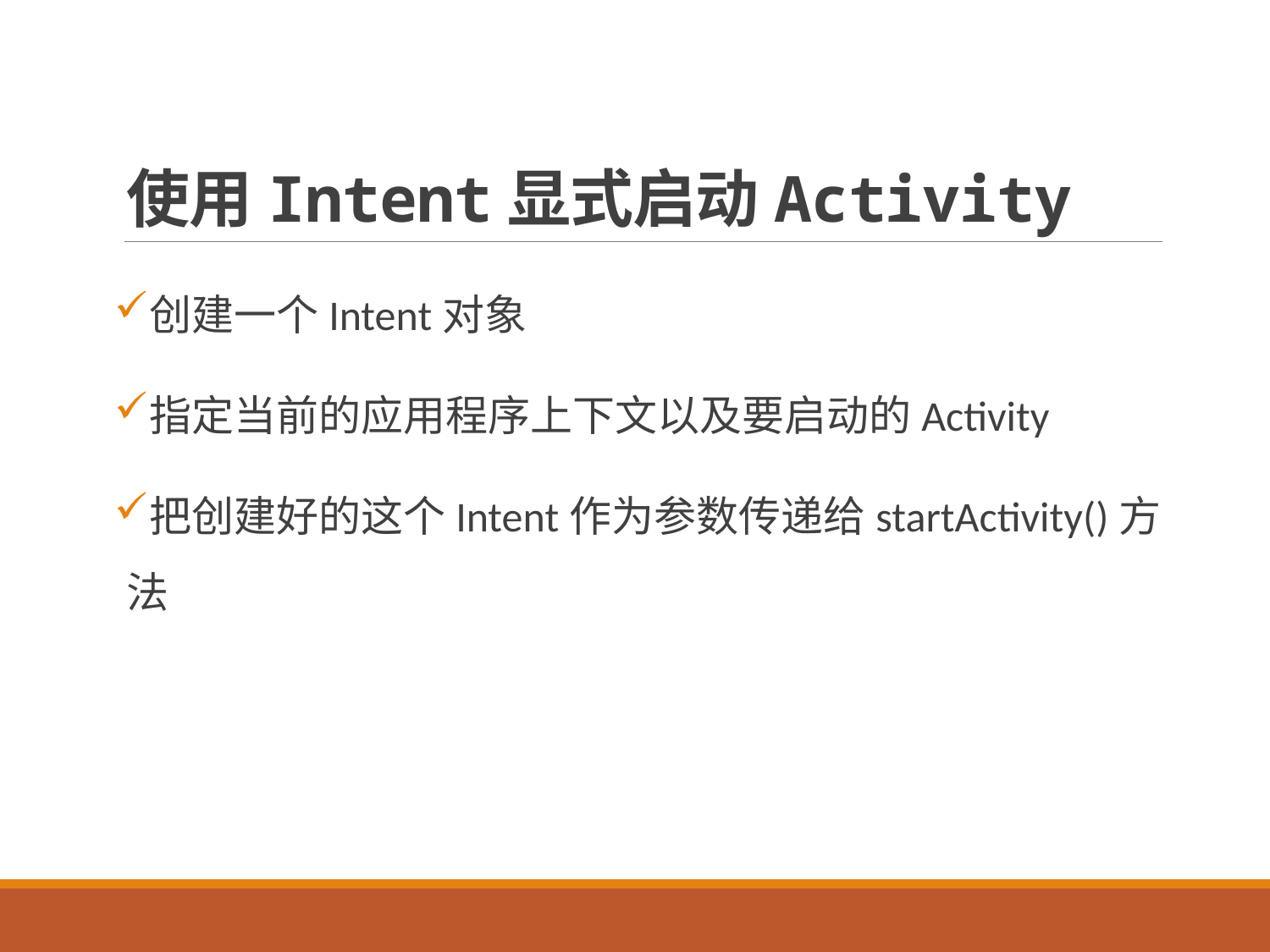

# 使用Intent显式启动Activity
创建一个Intent对象
指定当前的应用程序上下文以及要启动的Activity
把创建好的这个Intent作为参数传递给startActivity()方法